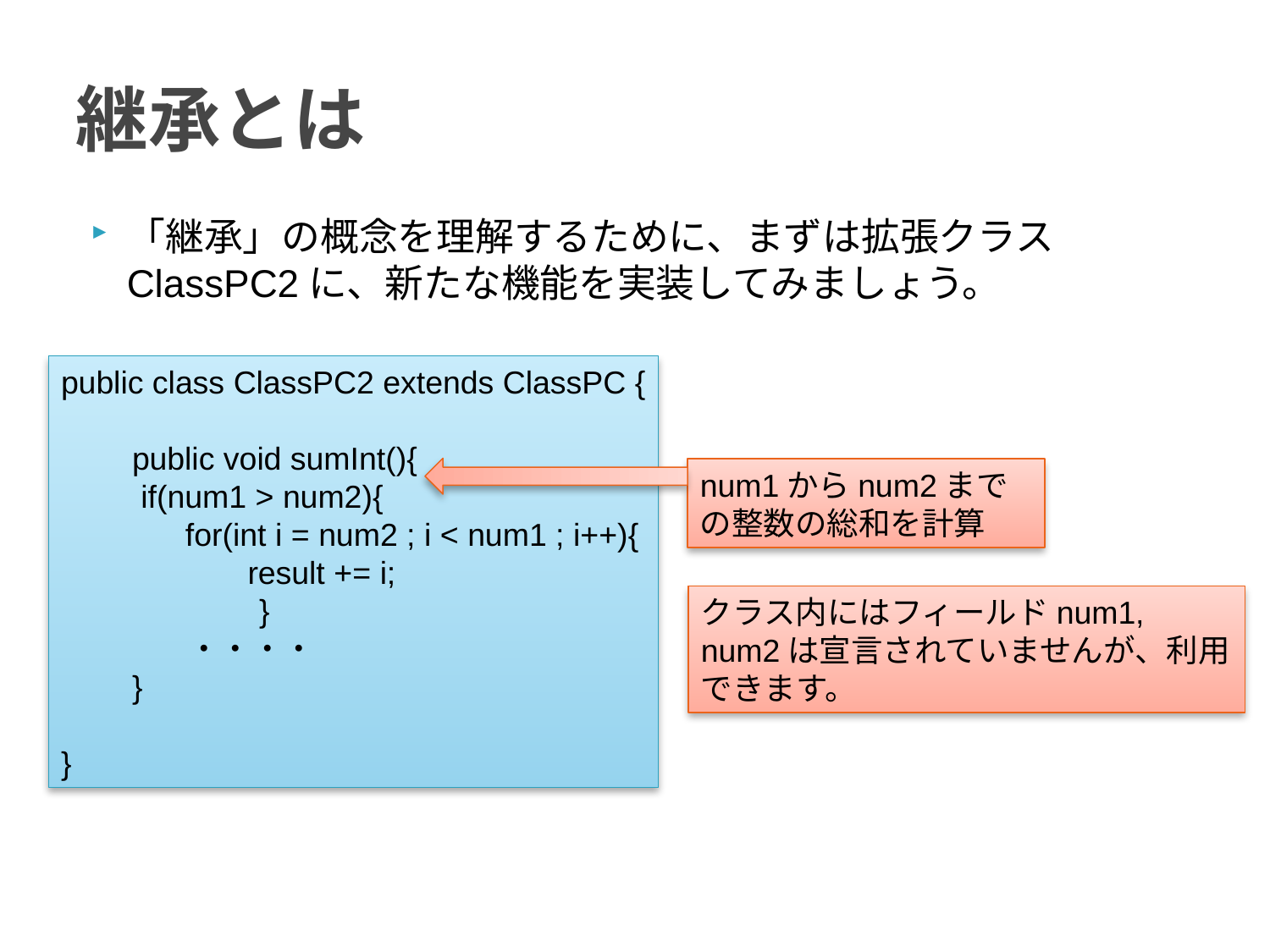

# 継承とは
「継承」の概念を理解するために、まずは拡張クラス ClassPC2に、新たな機能を実装してみましょう。

public class ClassPC2 extends ClassPC {

　　public void sumInt(){
         if(num1 > num2){
              for(int i = num2 ; i < num1 ; i++){
                     result += i;
　　　　　　}
　　　　・・・・
　　}

}
num1からnum2までの整数の総和を計算
クラス内にはフィールドnum1,　num2は宣言されていませんが、利用できます。